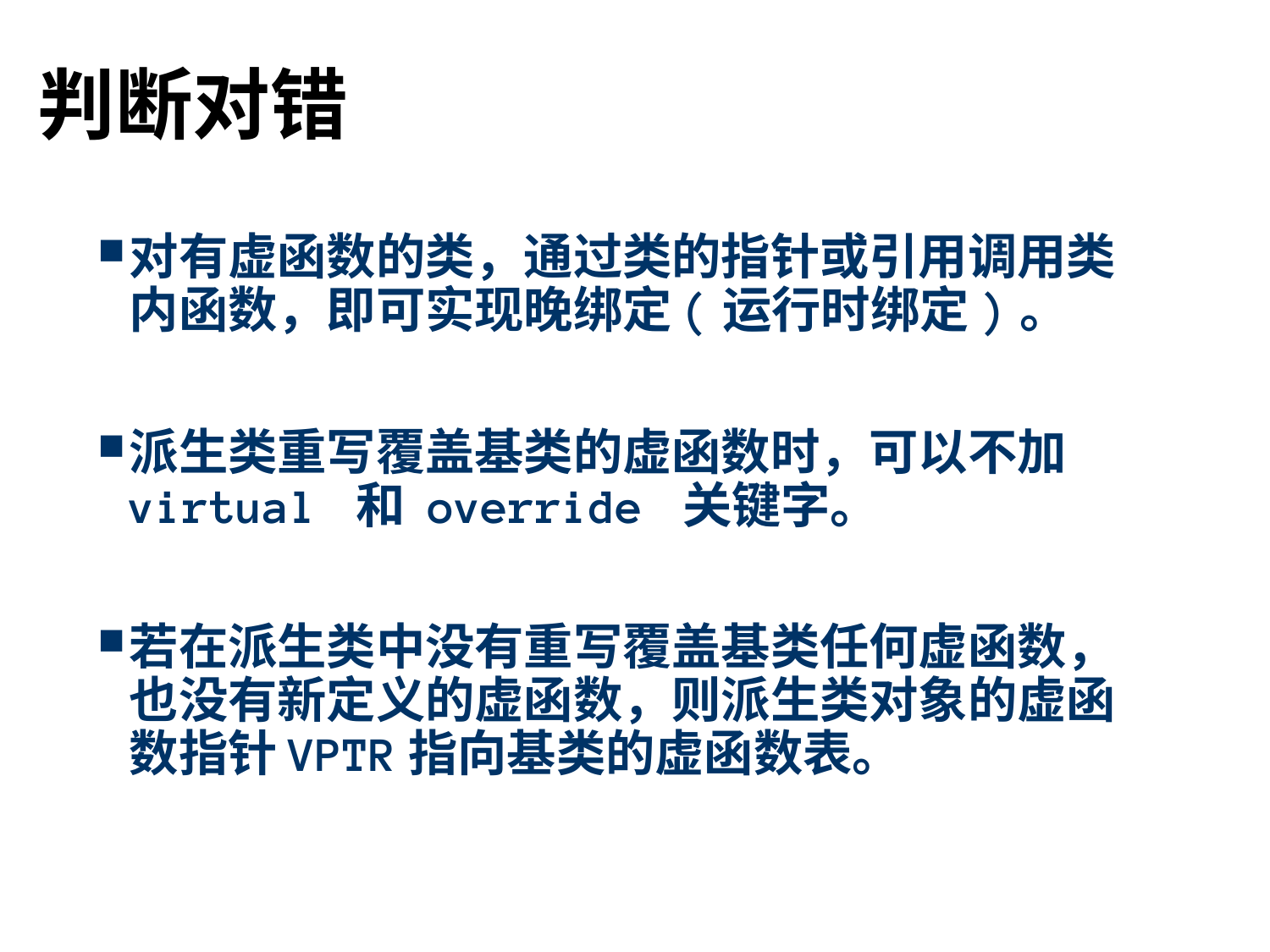

# 判断对错
对有虚函数的类，通过类的指针或引用调用类内函数，即可实现晚绑定(运行时绑定)。

派生类重写覆盖基类的虚函数时，可以不加 virtual 和 override 关键字。

若在派生类中没有重写覆盖基类任何虚函数，也没有新定义的虚函数，则派生类对象的虚函数指针VPTR指向基类的虚函数表。